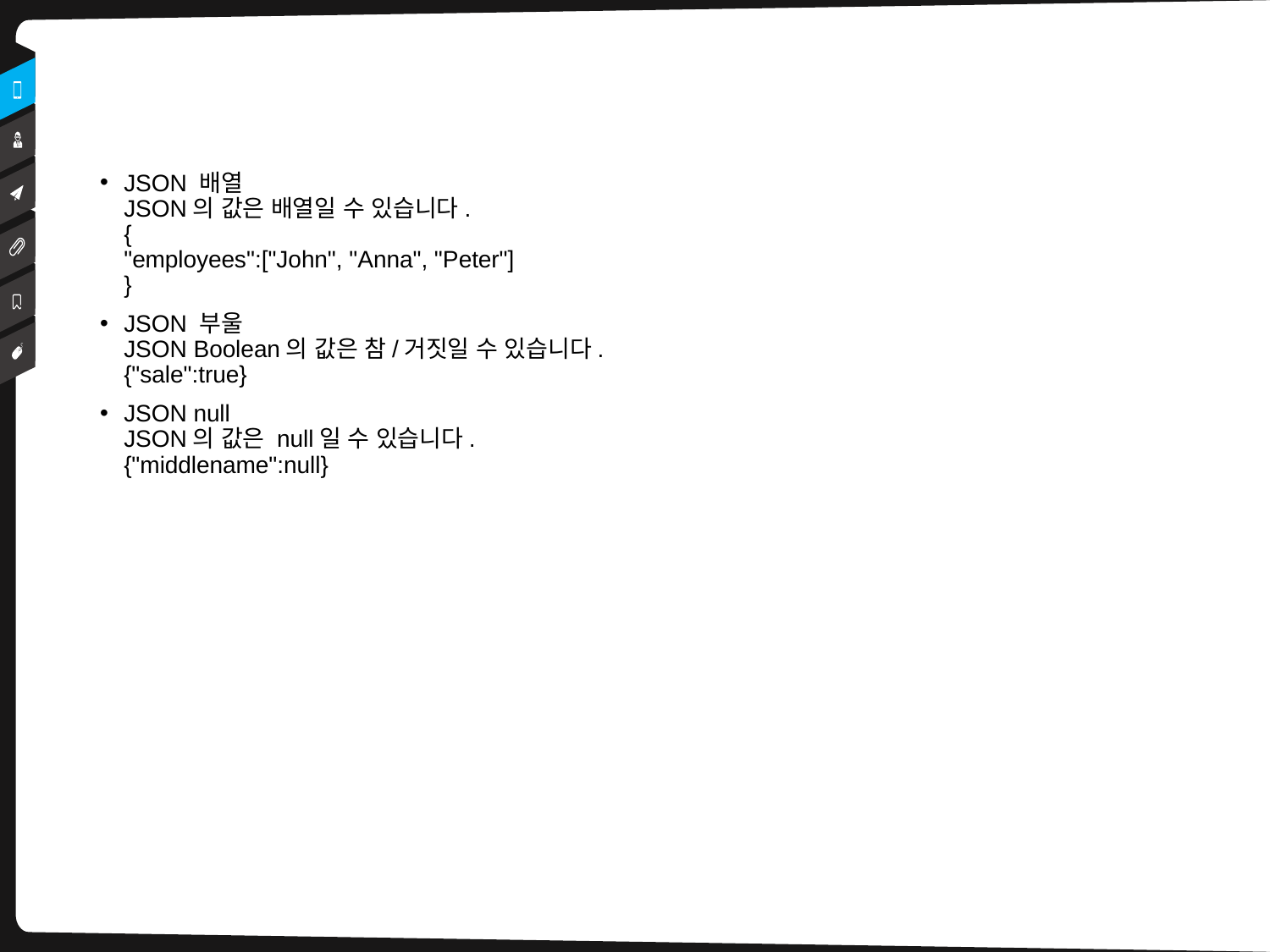

JSON 배열
JSON의 값은 배열일 수 있습니다.
{
"employees":["John", "Anna", "Peter"]
}
JSON 부울
JSON Boolean의 값은 참/거짓일 수 있습니다.
{"sale":true}
JSON null
JSON의 값은 null일 수 있습니다.
{"middlename":null}